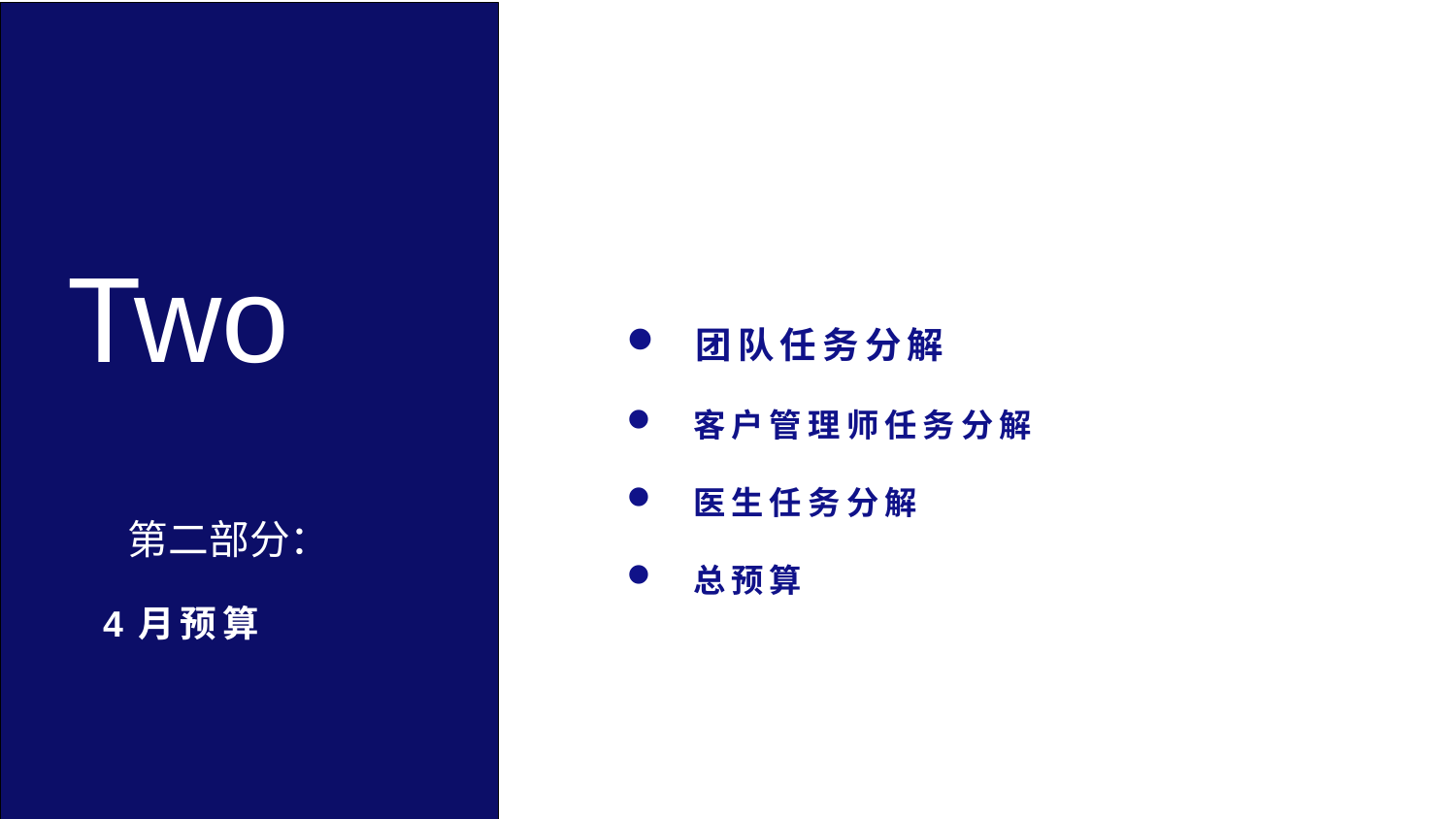

Two
 团队任务分解
 客户管理师任务分解
 医生任务分解
 总预算

第二部分：
# 4月预算